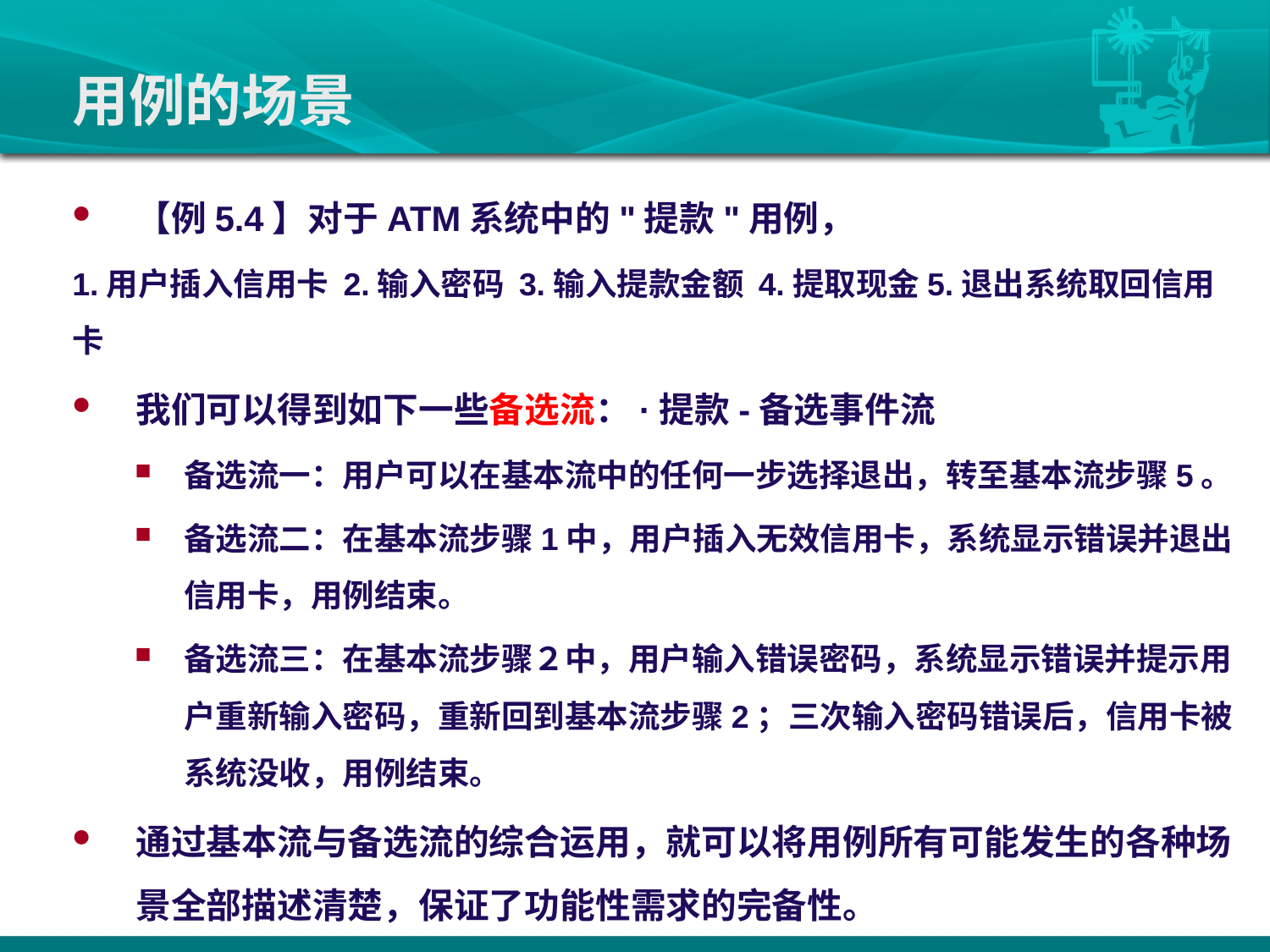

# 用例的场景
【例5.4】对于ATM系统中的"提款"用例，
1.用户插入信用卡 2.输入密码 3.输入提款金额 4.提取现金5.退出系统取回信用卡
我们可以得到如下一些备选流：·提款-备选事件流
备选流一：用户可以在基本流中的任何一步选择退出，转至基本流步骤5。
备选流二：在基本流步骤1中，用户插入无效信用卡，系统显示错误并退出信用卡，用例结束。
备选流三：在基本流步骤２中，用户输入错误密码，系统显示错误并提示用户重新输入密码，重新回到基本流步骤2；三次输入密码错误后，信用卡被系统没收，用例结束。
通过基本流与备选流的综合运用，就可以将用例所有可能发生的各种场景全部描述清楚，保证了功能性需求的完备性。